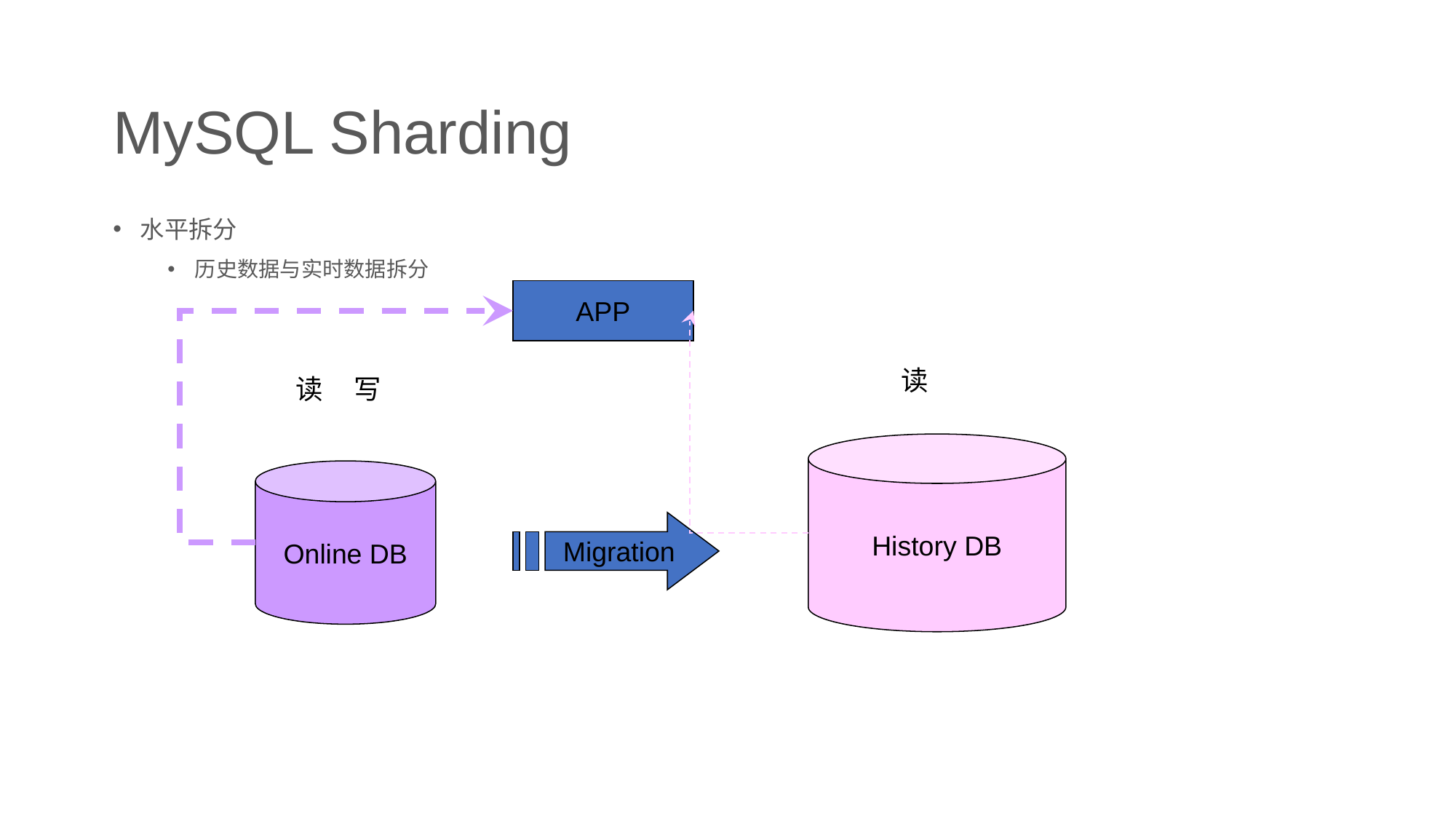

# MySQL Sharding
水平拆分
历史数据与实时数据拆分

APP
读
读     写
History DB
Online DB
Migration